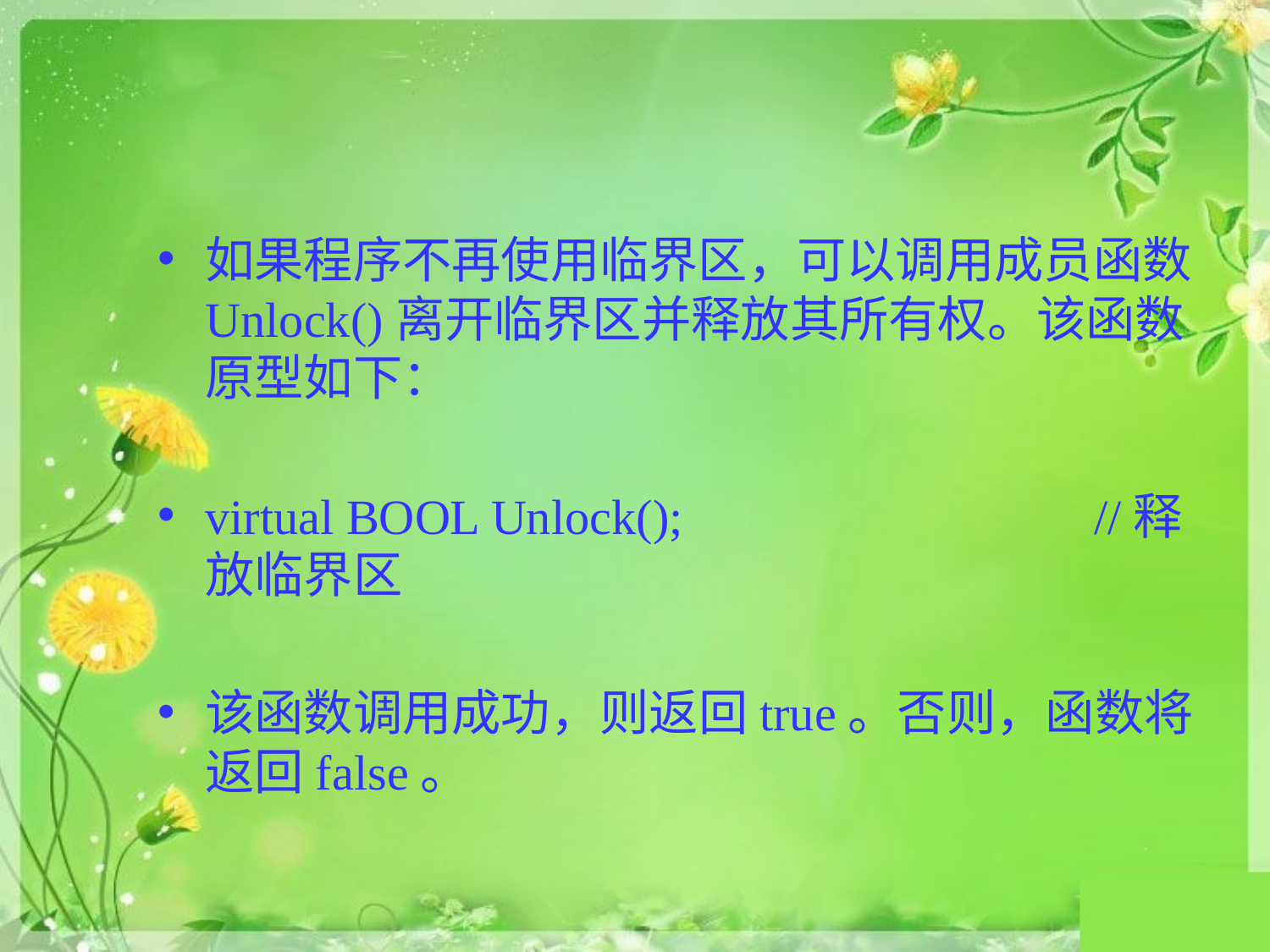

#
如果程序不再使用临界区，可以调用成员函数Unlock()离开临界区并释放其所有权。该函数原型如下：

virtual BOOL Unlock();				//释放临界区

该函数调用成功，则返回true。否则，函数将返回false。